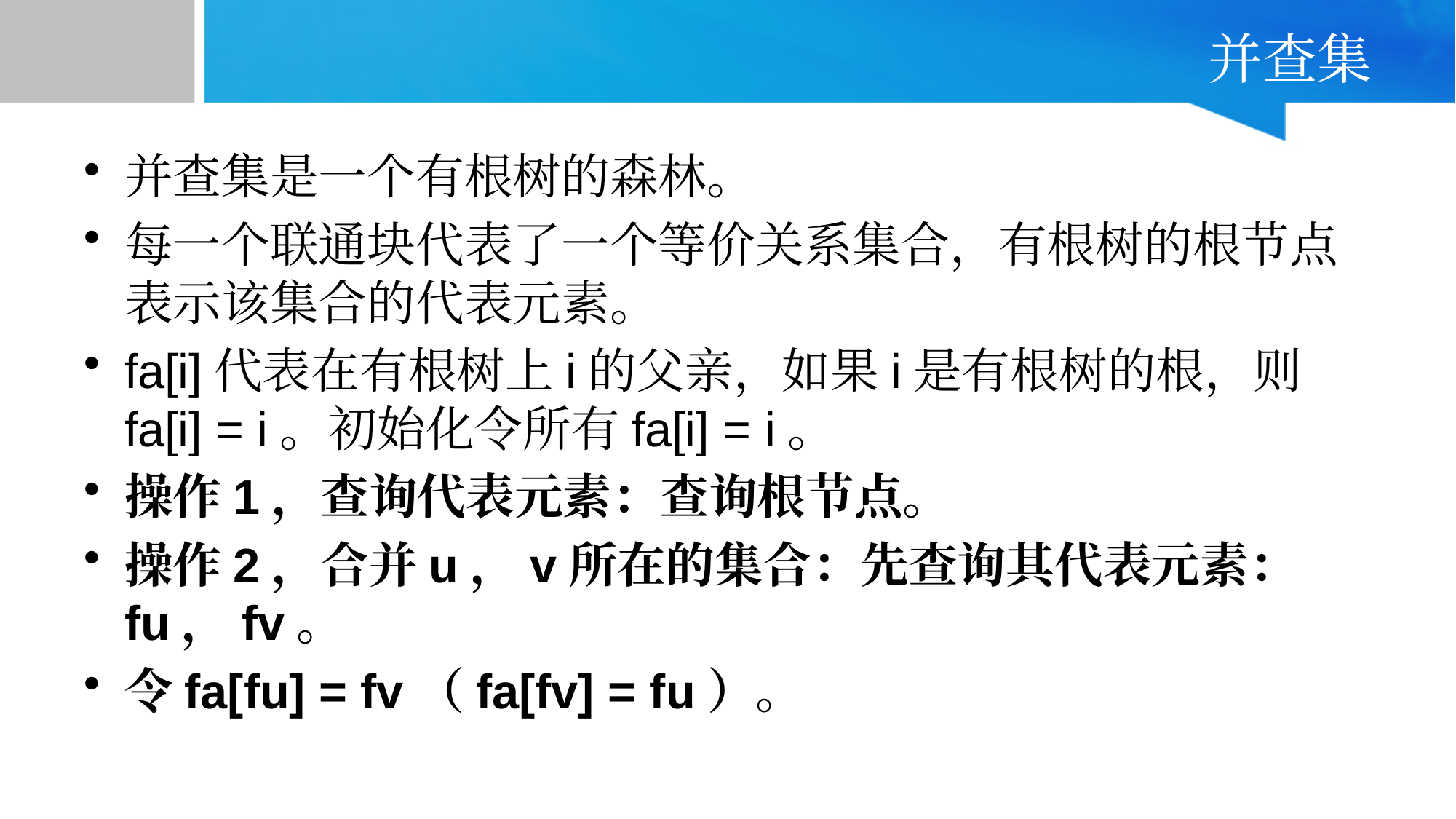

# 并查集
并查集是一个有根树的森林。
每一个联通块代表了一个等价关系集合，有根树的根节点表示该集合的代表元素。
fa[i]代表在有根树上i的父亲，如果i是有根树的根，则fa[i] = i。初始化令所有fa[i] = i。
操作1，查询代表元素：查询根节点。
操作2，合并u，v所在的集合：先查询其代表元素：fu，fv。
令fa[fu] = fv（fa[fv] = fu）。